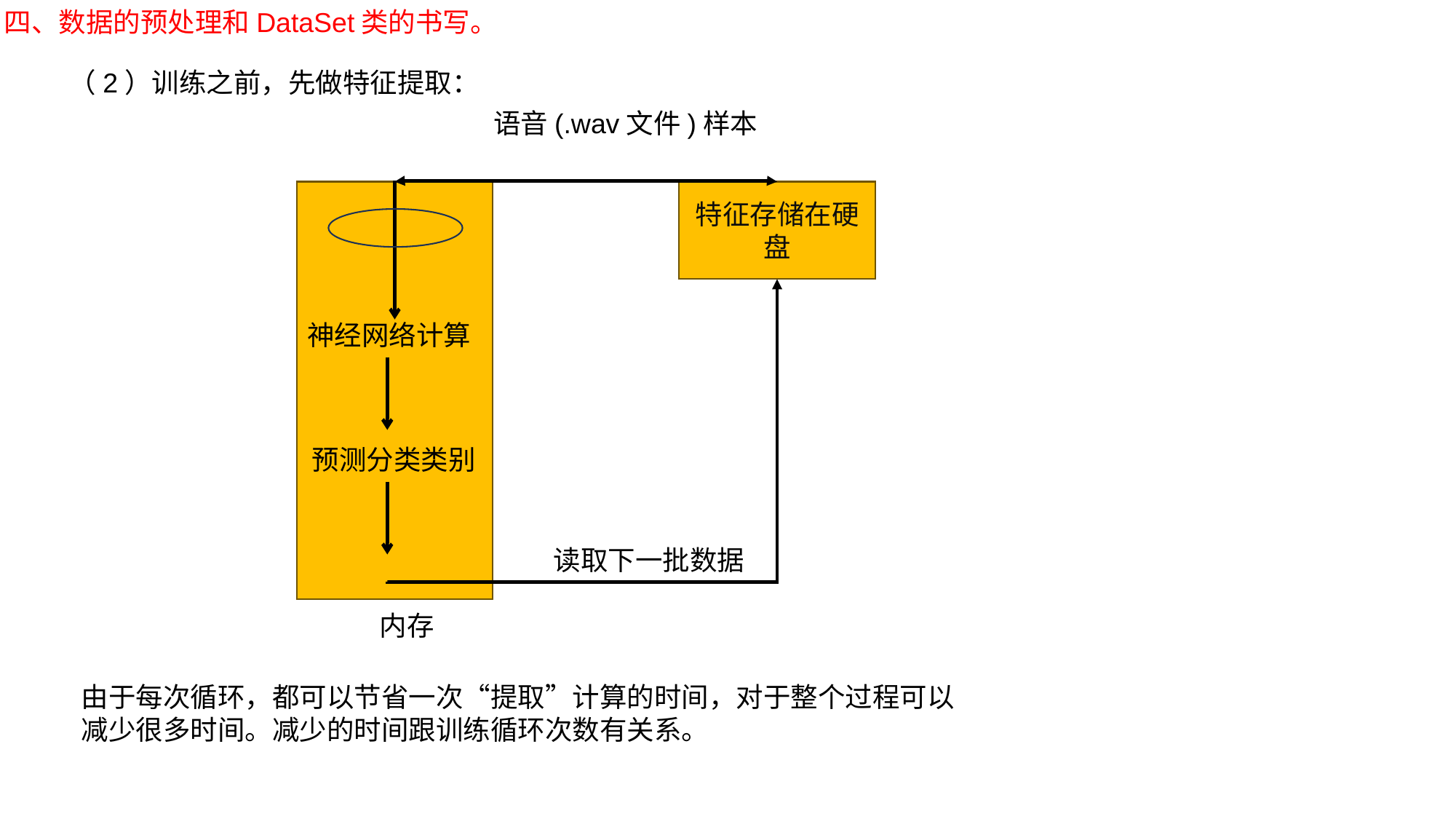

四、数据的预处理和DataSet类的书写。
（2）训练之前，先做特征提取：
语音(.wav文件)样本

特征存储在硬盘

神经网络计算
预测分类类别
读取下一批数据
内存
由于每次循环，都可以节省一次“提取”计算的时间，对于整个过程可以减少很多时间。减少的时间跟训练循环次数有关系。